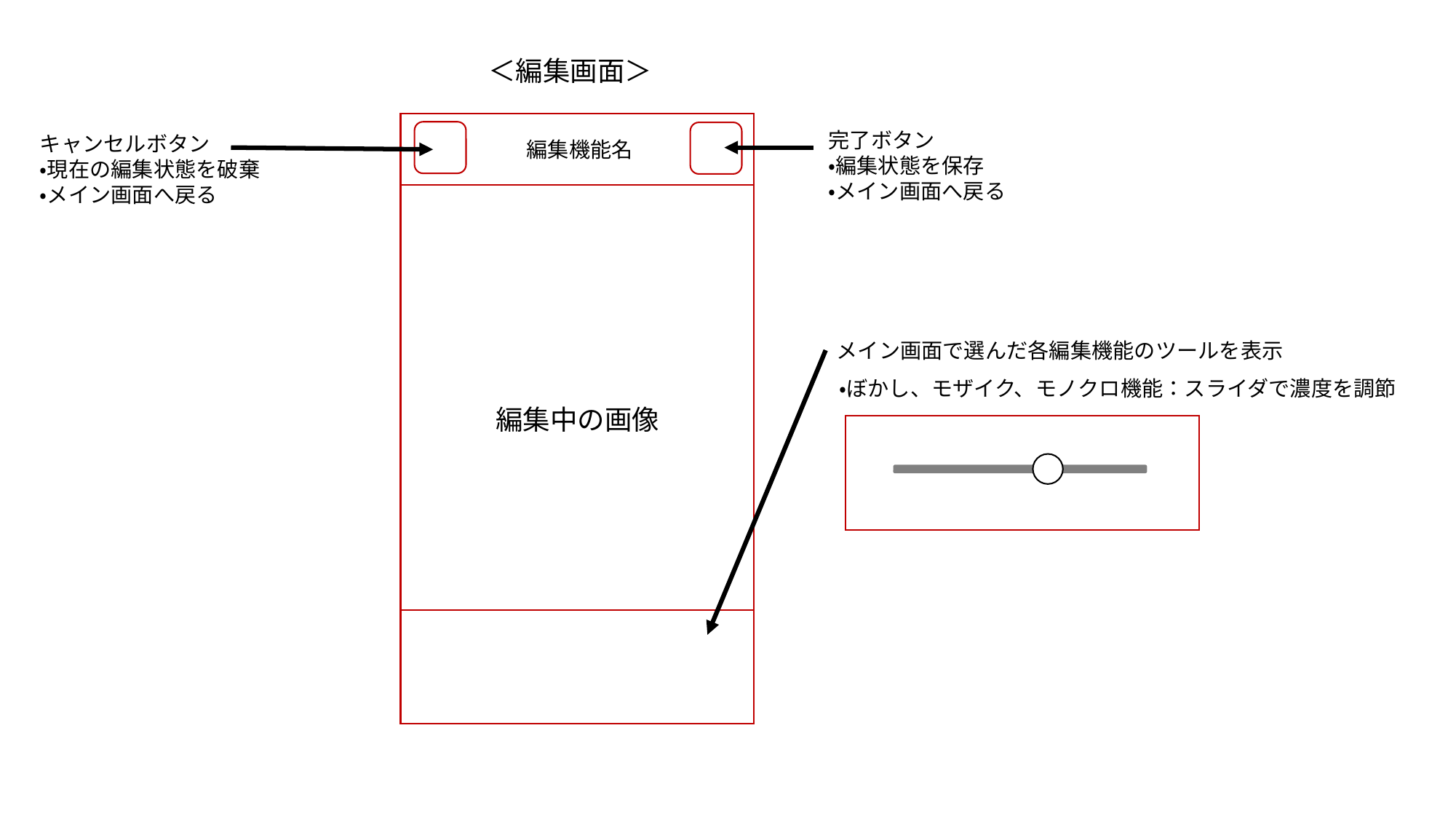

＜編集画面＞
編集中の画像

完了ボタン
・編集状態を保存
・メイン画面へ戻る

キャンセルボタン
・現在の編集状態を破棄
・メイン画面へ戻る

編集機能名
メイン画面で選んだ各編集機能のツールを表示
・ぼかし、モザイク、モノクロ機能：スライダで濃度を調節